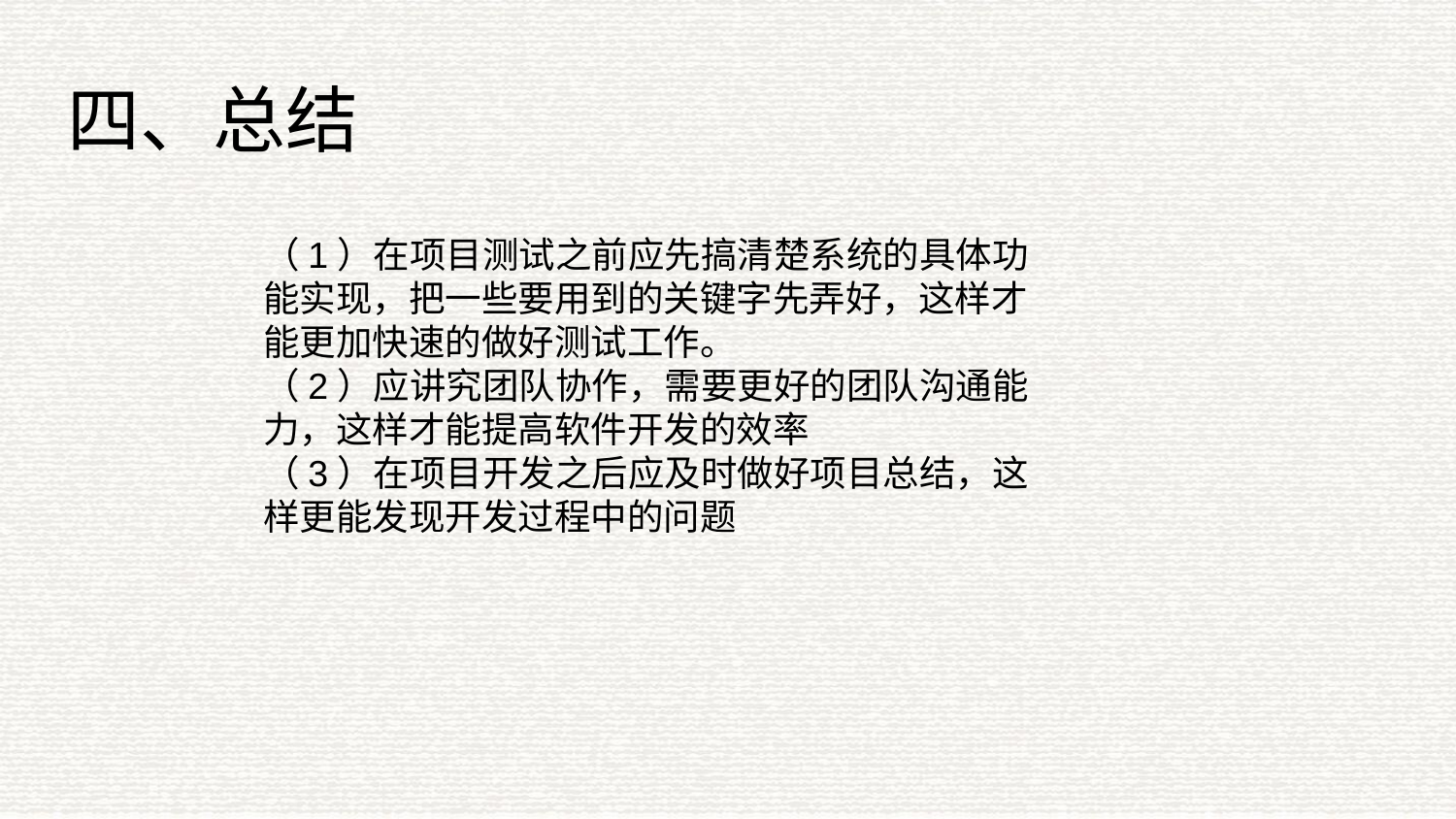

四、总结
（1）在项目测试之前应先搞清楚系统的具体功能实现，把一些要用到的关键字先弄好，这样才能更加快速的做好测试工作。
（2）应讲究团队协作，需要更好的团队沟通能力，这样才能提高软件开发的效率
（3）在项目开发之后应及时做好项目总结，这样更能发现开发过程中的问题